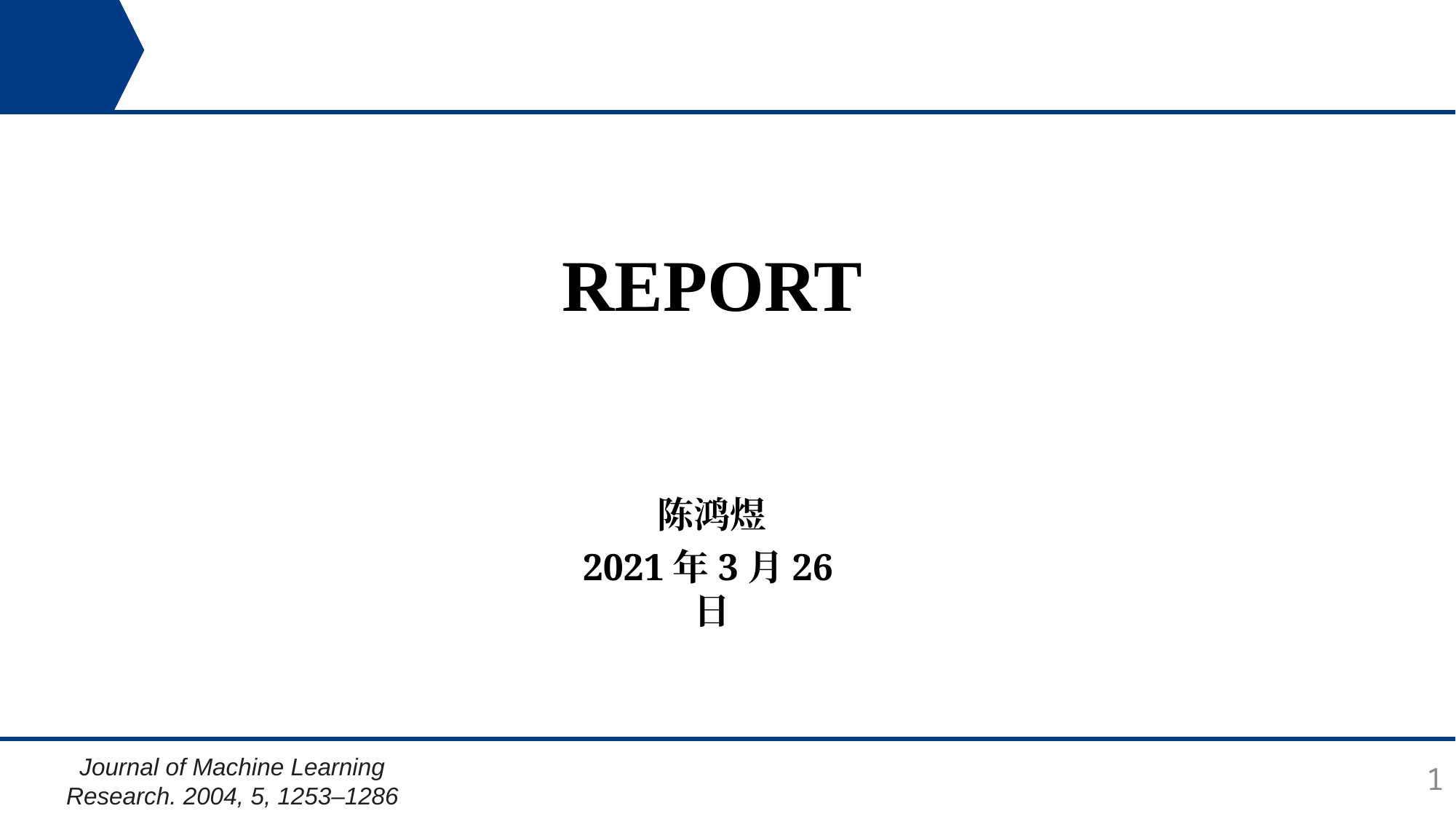

REPORT
陈鸿煜
2021年3月26日
Journal of Machine Learning Research. 2004, 5, 1253–1286
1